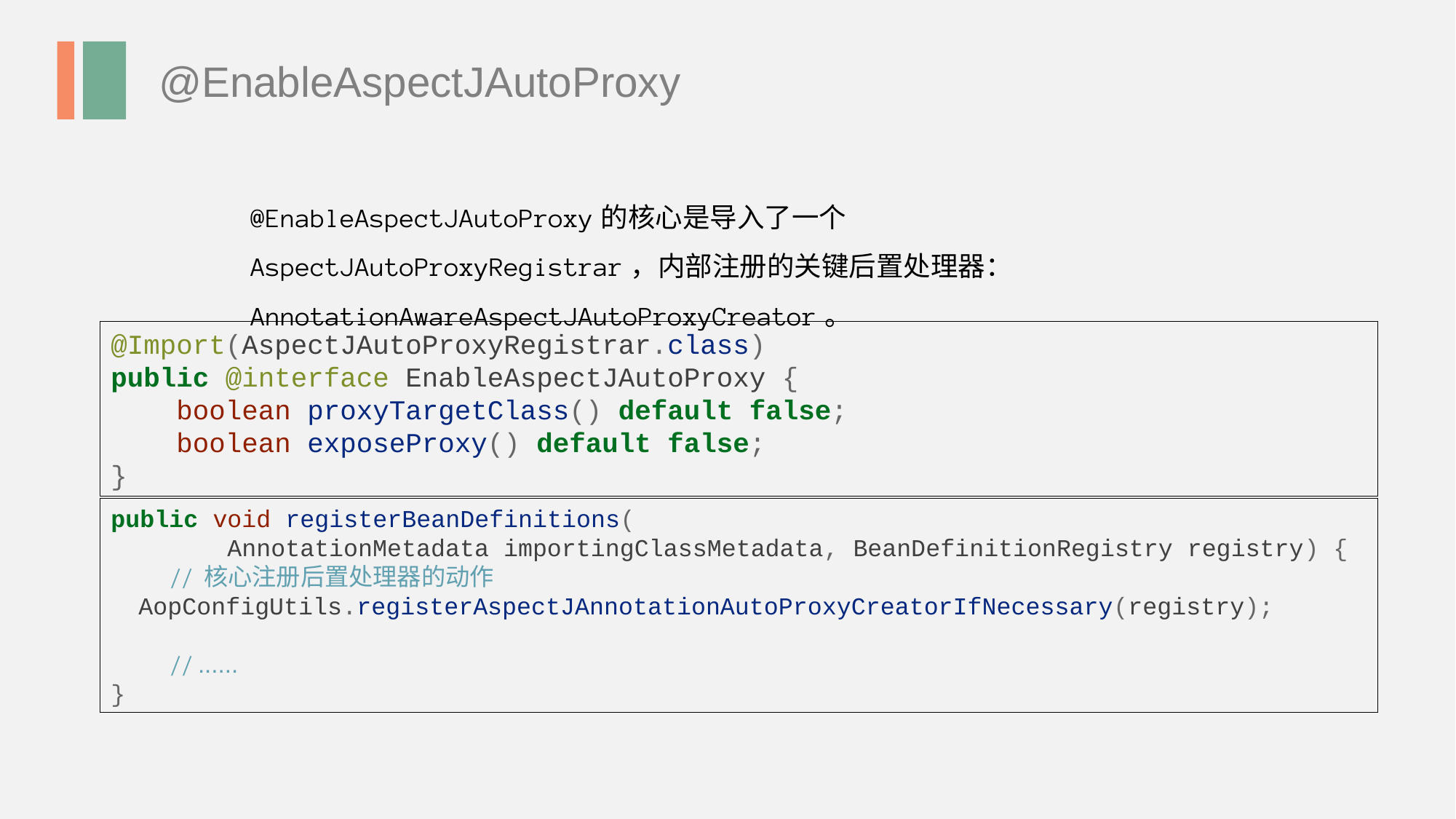

@EnableAspectJAutoProxy
@EnableAspectJAutoProxy的核心是导入了一个AspectJAutoProxyRegistrar，内部注册的关键后置处理器：AnnotationAwareAspectJAutoProxyCreator。
@Import(AspectJAutoProxyRegistrar.class)
public @interface EnableAspectJAutoProxy {
    boolean proxyTargetClass() default false;
    boolean exposeProxy() default false;
}
public void registerBeanDefinitions(
        AnnotationMetadata importingClassMetadata, BeanDefinitionRegistry registry) {
    // 核心注册后置处理器的动作
    AopConfigUtils.registerAspectJAnnotationAutoProxyCreatorIfNecessary(registry);
    // ......
}